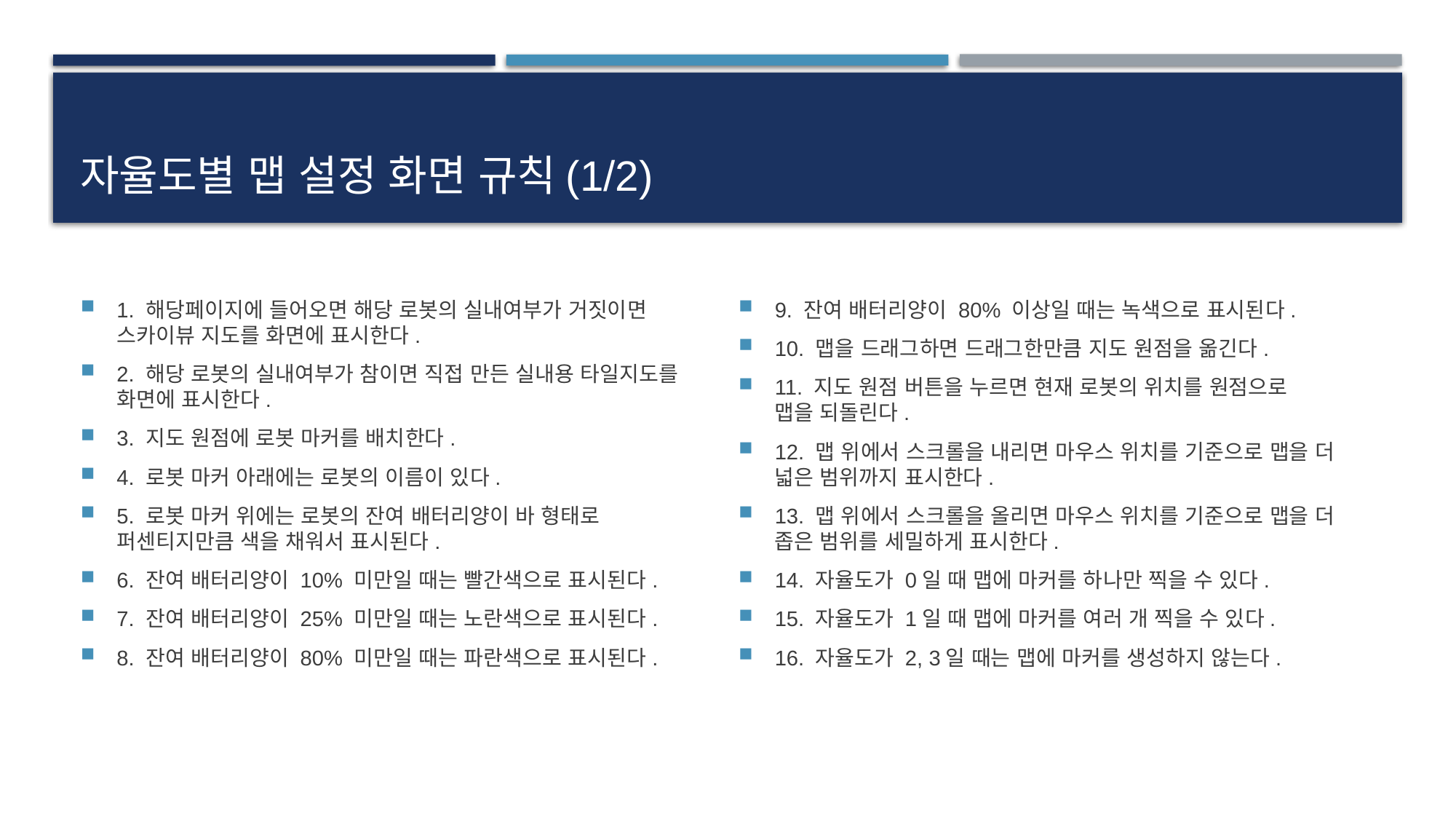

# 자율도별 맵 설정 화면 규칙(1/2)
1. 해당페이지에 들어오면 해당 로봇의 실내여부가 거짓이면
스카이뷰 지도를 화면에 표시한다.
2. 해당 로봇의 실내여부가 참이면 직접 만든 실내용 타일지도를
화면에 표시한다.
3. 지도 원점에 로봇 마커를 배치한다.
4. 로봇 마커 아래에는 로봇의 이름이 있다.
5. 로봇 마커 위에는 로봇의 잔여 배터리양이 바 형태로
퍼센티지만큼 색을 채워서 표시된다.
6. 잔여 배터리양이 10% 미만일 때는 빨간색으로 표시된다.
7. 잔여 배터리양이 25% 미만일 때는 노란색으로 표시된다.
8. 잔여 배터리양이 80% 미만일 때는 파란색으로 표시된다.
9. 잔여 배터리양이 80% 이상일 때는 녹색으로 표시된다.
10. 맵을 드래그하면 드래그한만큼 지도 원점을 옮긴다.
11. 지도 원점 버튼을 누르면 현재 로봇의 위치를 원점으로
맵을 되돌린다.
12. 맵 위에서 스크롤을 내리면 마우스 위치를 기준으로 맵을 더 넓은 범위까지 표시한다.
13. 맵 위에서 스크롤을 올리면 마우스 위치를 기준으로 맵을 더 좁은 범위를 세밀하게 표시한다.
14. 자율도가 0일 때 맵에 마커를 하나만 찍을 수 있다.
15. 자율도가 1일 때 맵에 마커를 여러 개 찍을 수 있다.
16. 자율도가 2, 3일 때는 맵에 마커를 생성하지 않는다.